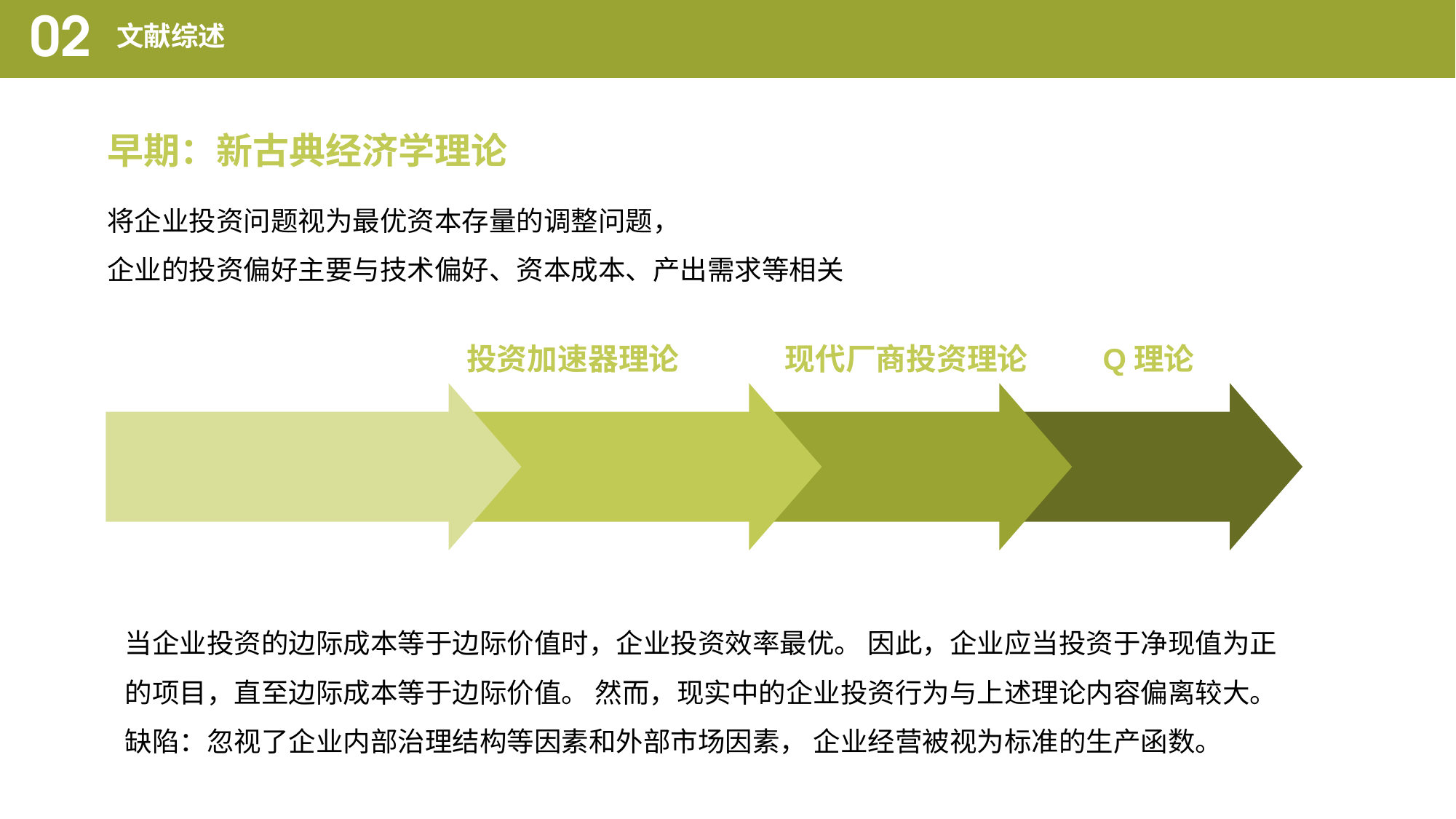

02
文献综述
早期：新古典经济学理论
将企业投资问题视为最优资本存量的调整问题，
企业的投资偏好主要与技术偏好、资本成本、产出需求等相关
投资加速器理论
现代厂商投资理论
Q理论

当企业投资的边际成本等于边际价值时，企业投资效率最优。 因此，企业应当投资于净现值为正的项目，直至边际成本等于边际价值。 然而，现实中的企业投资行为与上述理论内容偏离较大。
缺陷：忽视了企业内部治理结构等因素和外部市场因素， 企业经营被视为标准的生产函数。